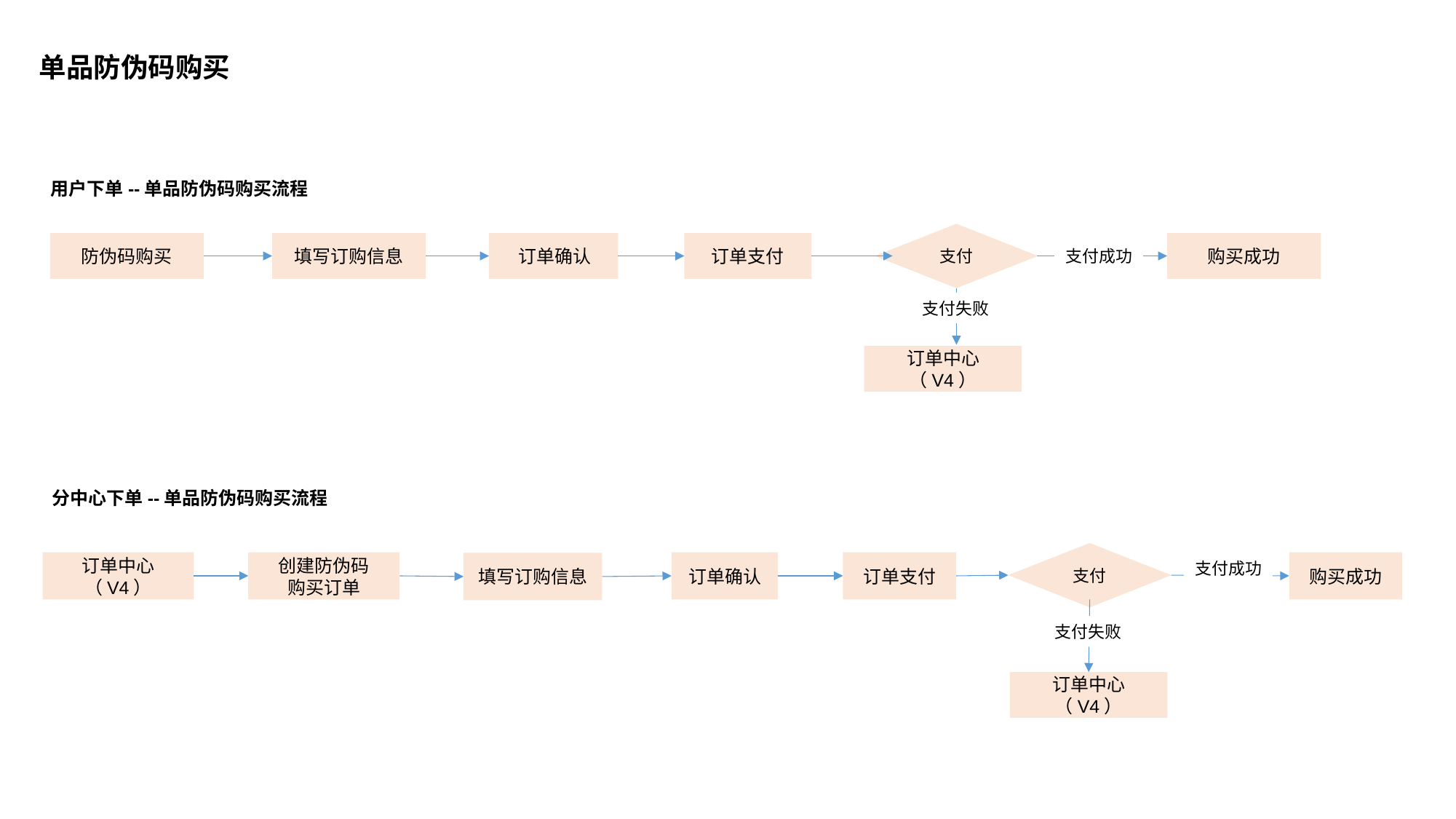

单品防伪码购买
用户下单--单品防伪码购买流程
支付
订单确认
订单支付
购买成功
填写订购信息
订单确认
防伪码购买
支付成功
支付失败
订单中心（V4）
分中心下单--单品防伪码购买流程
支付
订单中心（V4）
创建防伪码
购买订单
订单确认
订单支付
购买成功
支付成功
填写订购信息
支付失败
订单中心（V4）